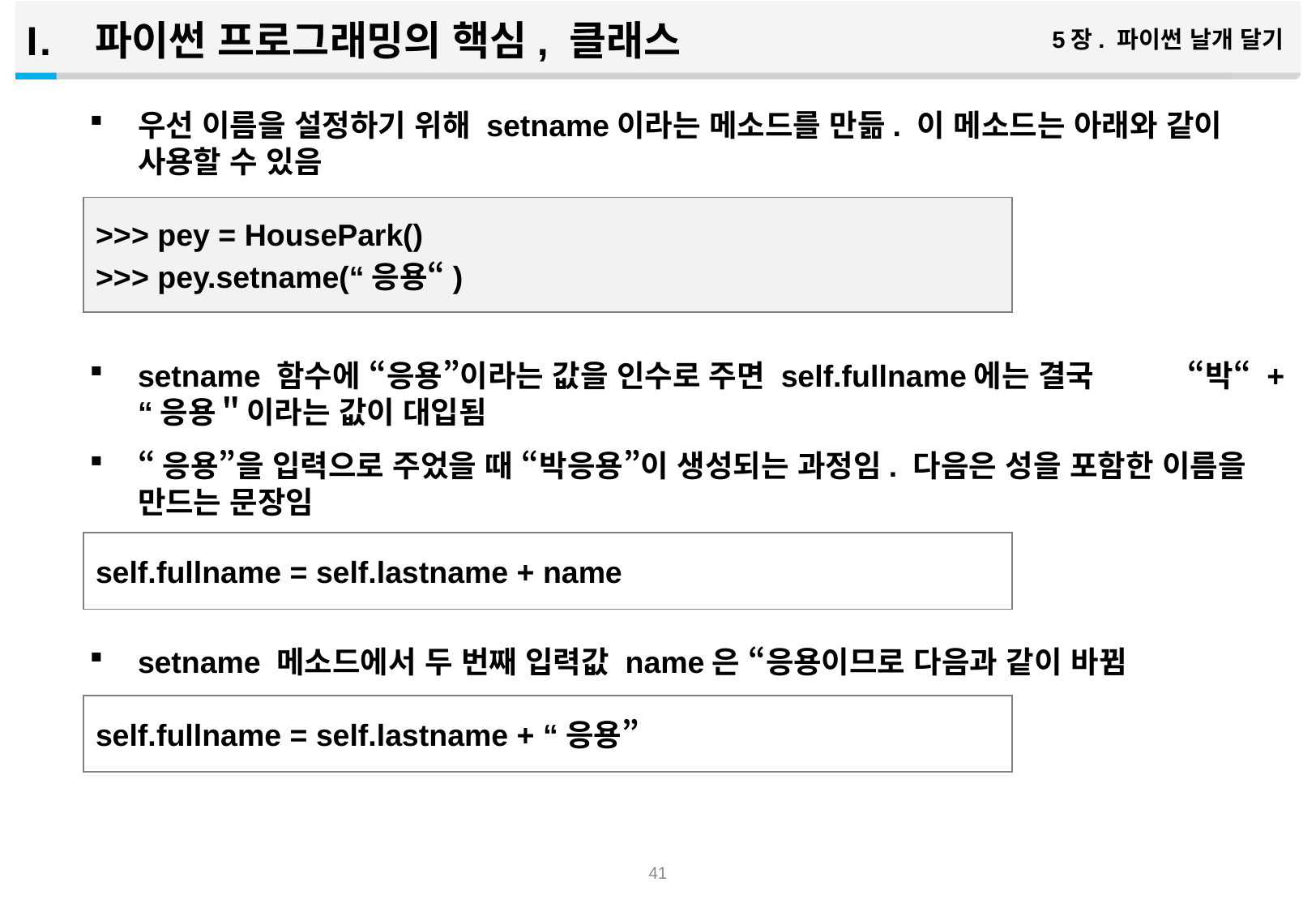

파이썬 프로그래밍의 핵심, 클래스
5장. 파이썬 날개 달기
우선 이름을 설정하기 위해 setname이라는 메소드를 만듦. 이 메소드는 아래와 같이 사용할 수 있음

setname 함수에 “응용”이라는 값을 인수로 주면 self.fullname에는 결국           “박“ + “응용＂이라는 값이 대입됨
“응용”을 입력으로 주었을 때 “박응용”이 생성되는 과정임. 다음은 성을 포함한 이름을 만드는 문장임

setname 메소드에서 두 번째 입력값 name은 “응용이므로 다음과 같이 바뀜

>>> pey = HousePark()
>>> pey.setname(“응용“)
self.fullname = self.lastname + name
self.fullname = self.lastname + “응용”
41